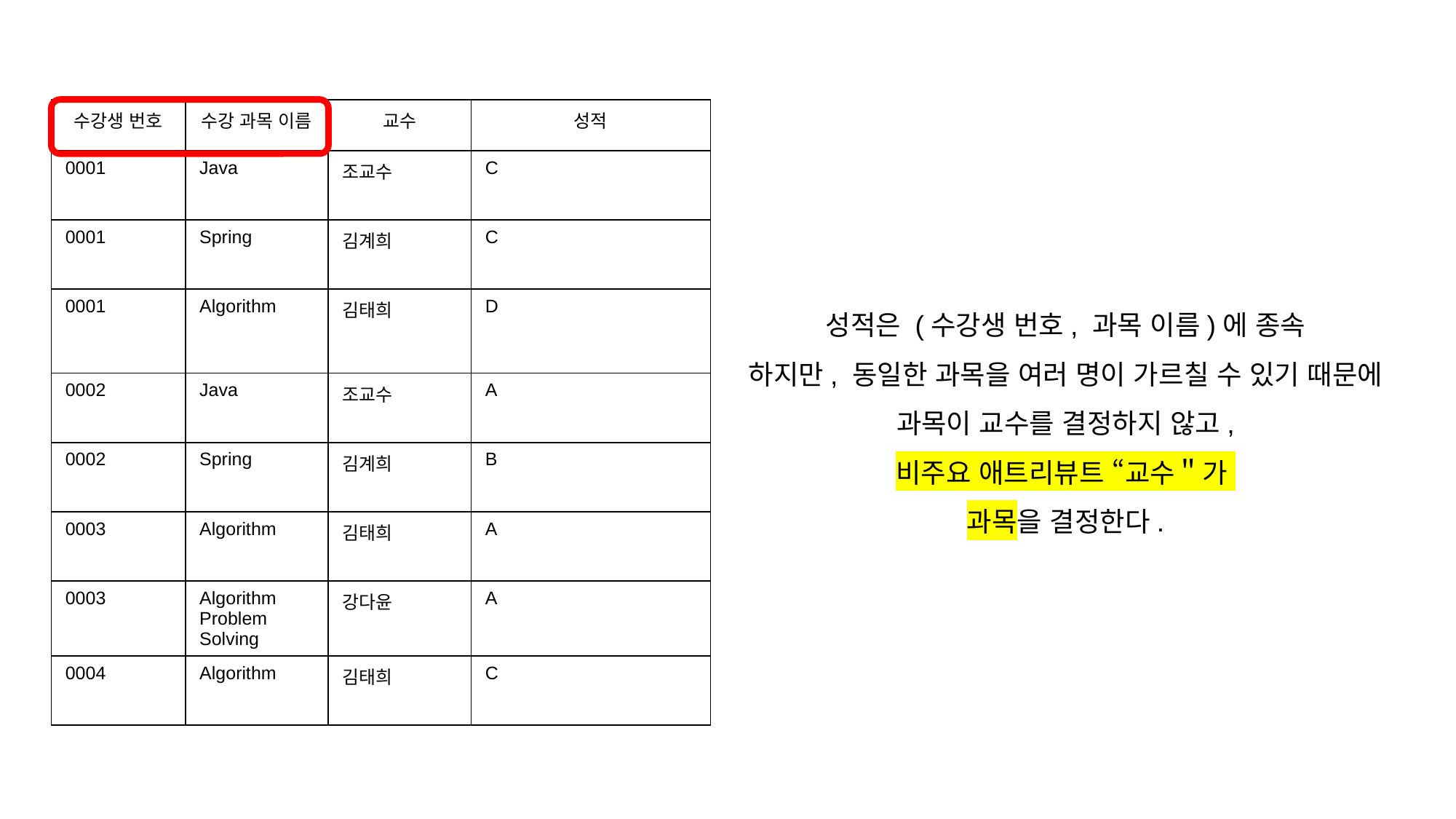

| 수강생 번호 | 수강 과목 이름 | 교수 | 성적 |
| --- | --- | --- | --- |
| 0001 | Java | 조교수 | C |
| 0001 | Spring | 김계희 | C |
| 0001 | Algorithm | 김태희 | D |
| 0002 | Java | 조교수 | A |
| 0002 | Spring | 김계희 | B |
| 0003 | Algorithm | 김태희 | A |
| 0003 | Algorithm Problem Solving | 강다윤 | A |
| 0004 | Algorithm | 김태희 | C |

성적은 (수강생 번호, 과목 이름)에 종속
하지만, 동일한 과목을 여러 명이 가르칠 수 있기 때문에
과목이 교수를 결정하지 않고,
비주요 애트리뷰트 “교수＂가
과목을 결정한다.